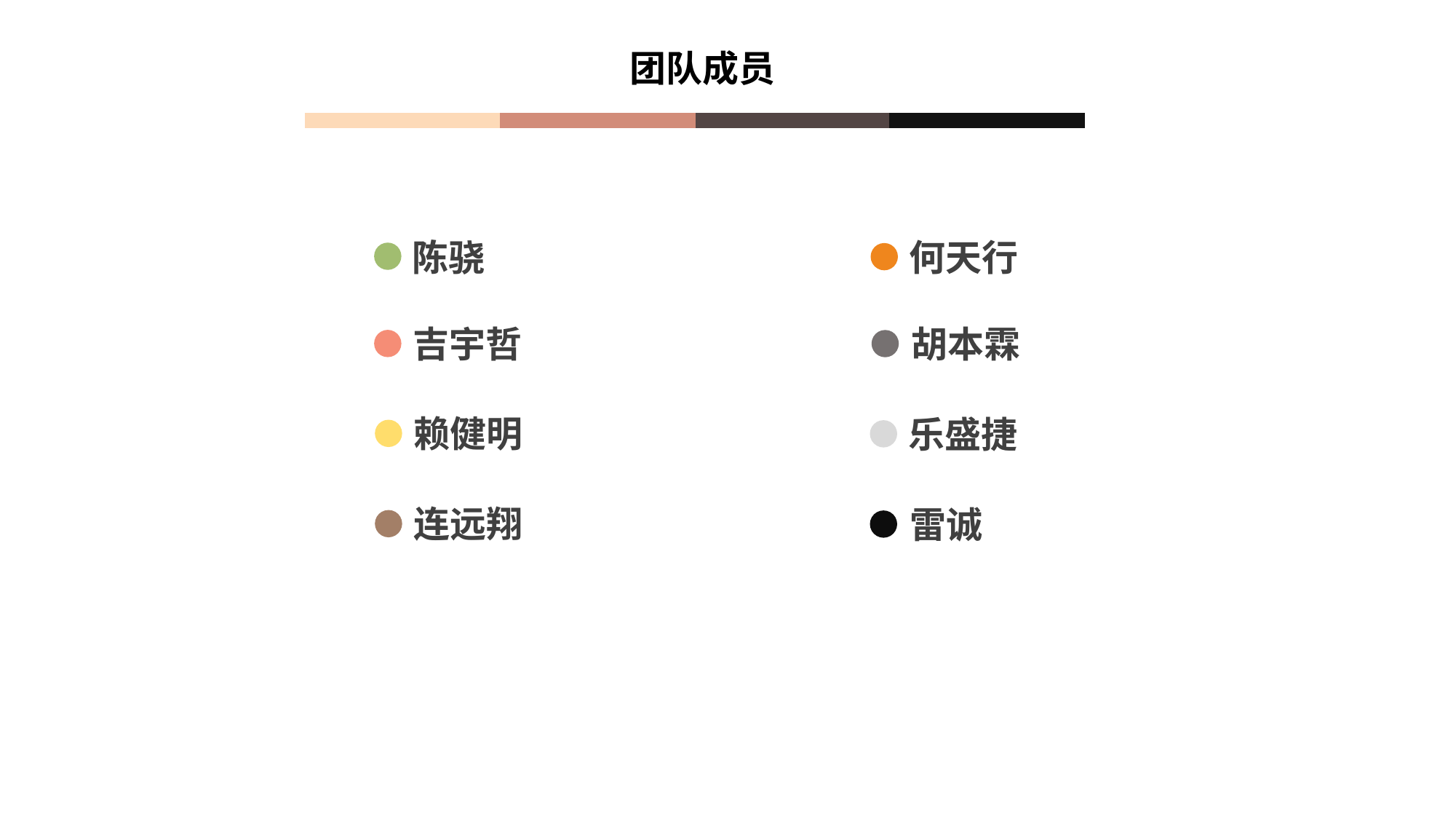

团队成员
陈骁

吉宇哲

赖健明

连远翔

何天行

胡本霖

乐盛捷

雷诚